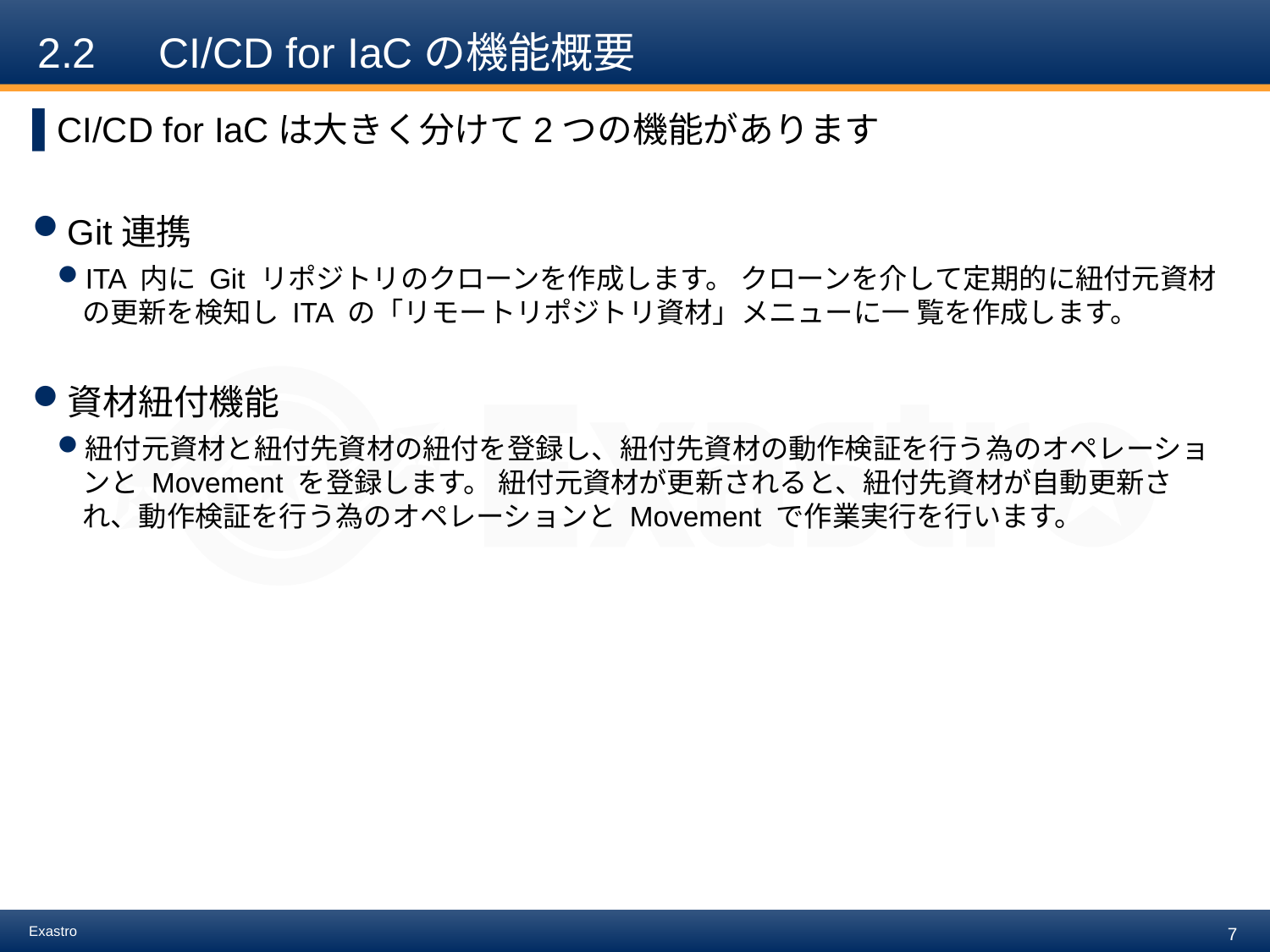

2.2　CI/CD for IaCの機能概要
CI/CD for IaCは大きく分けて2つの機能があります

Git連携
ITA 内に Git リポジトリのクローンを作成します。 クローンを介して定期的に紐付元資材の更新を検知し ITA の「リモートリポジトリ資材」メニューに一 覧を作成します。

資材紐付機能
紐付元資材と紐付先資材の紐付を登録し、紐付先資材の動作検証を行う為のオペレーションと Movement を登録します。 紐付元資材が更新されると、紐付先資材が自動更新され、動作検証を行う為のオペレーションと Movement で作業実行を行います。

# 1.1　Ansible driverについて　X/X